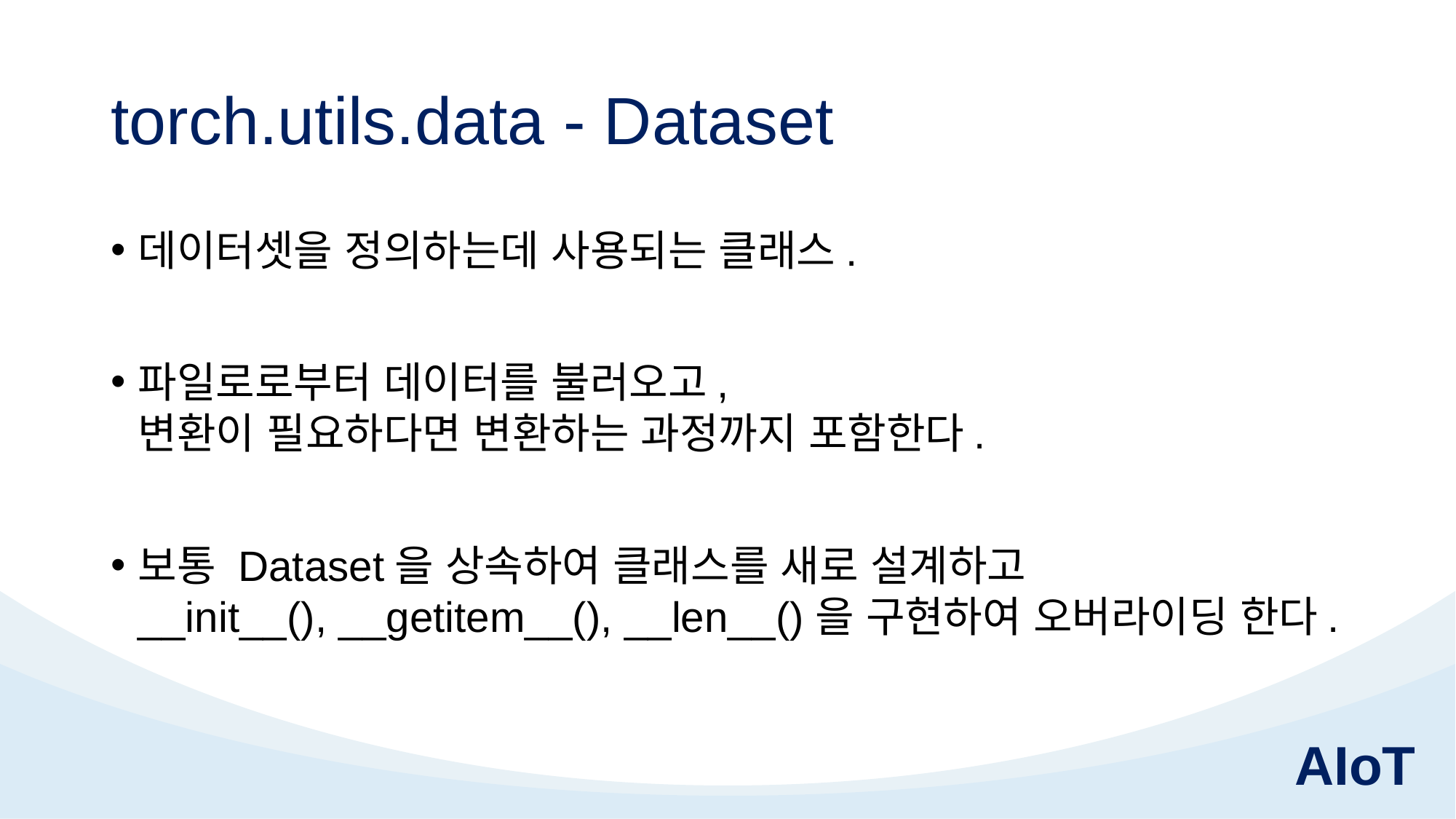

# torch.utils.data - Dataset
데이터셋을 정의하는데 사용되는 클래스.

파일로로부터 데이터를 불러오고,
변환이 필요하다면 변환하는 과정까지 포함한다.

보통 Dataset을 상속하여 클래스를 새로 설계하고
__init__(), __getitem__(), __len__()을 구현하여 오버라이딩 한다.